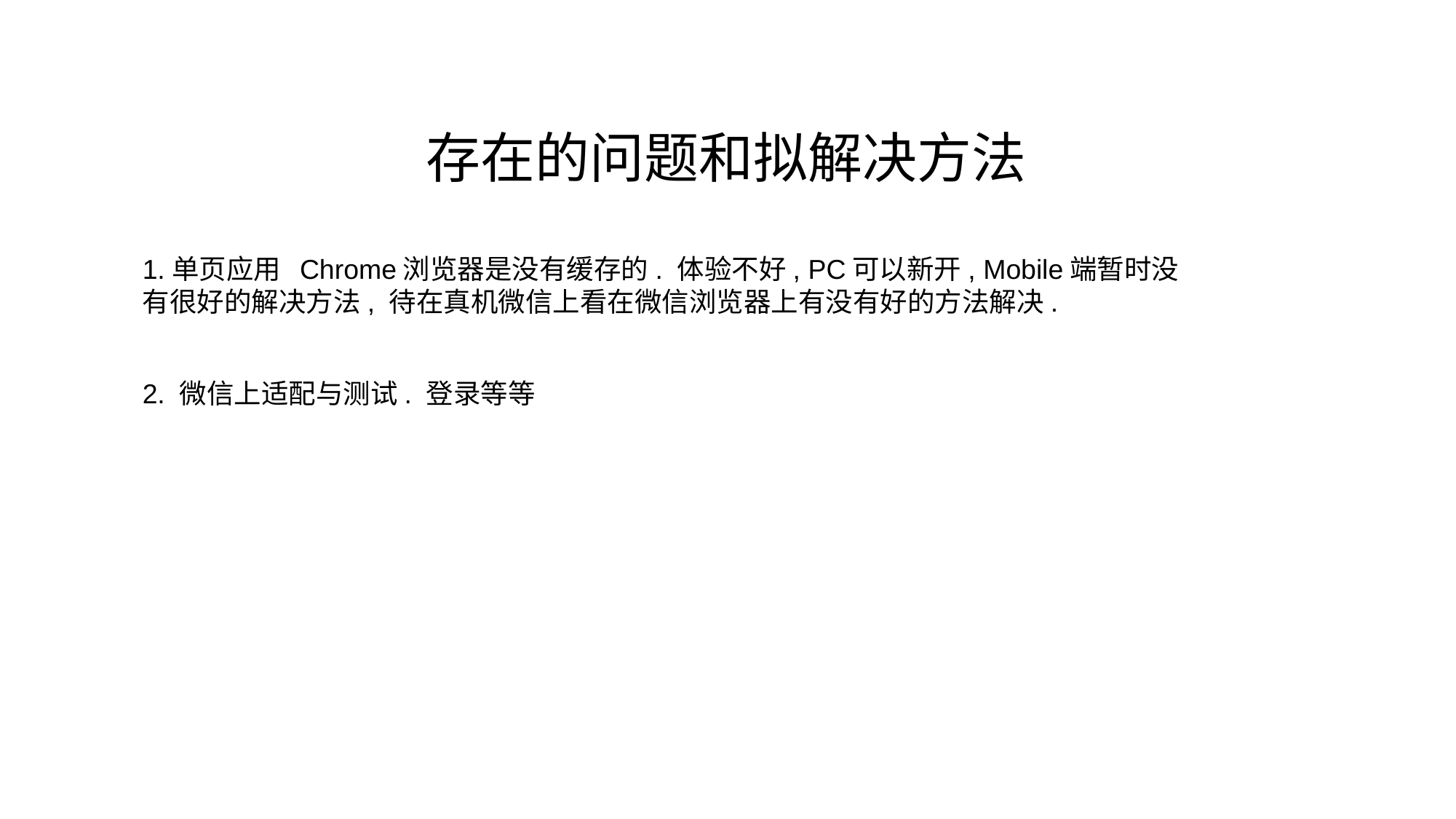

存在的问题和拟解决方法
1.单页应用  Chrome浏览器是没有缓存的. 体验不好, PC可以新开, Mobile端暂时没有很好的解决方法, 待在真机微信上看在微信浏览器上有没有好的方法解决.
2. 微信上适配与测试. 登录等等